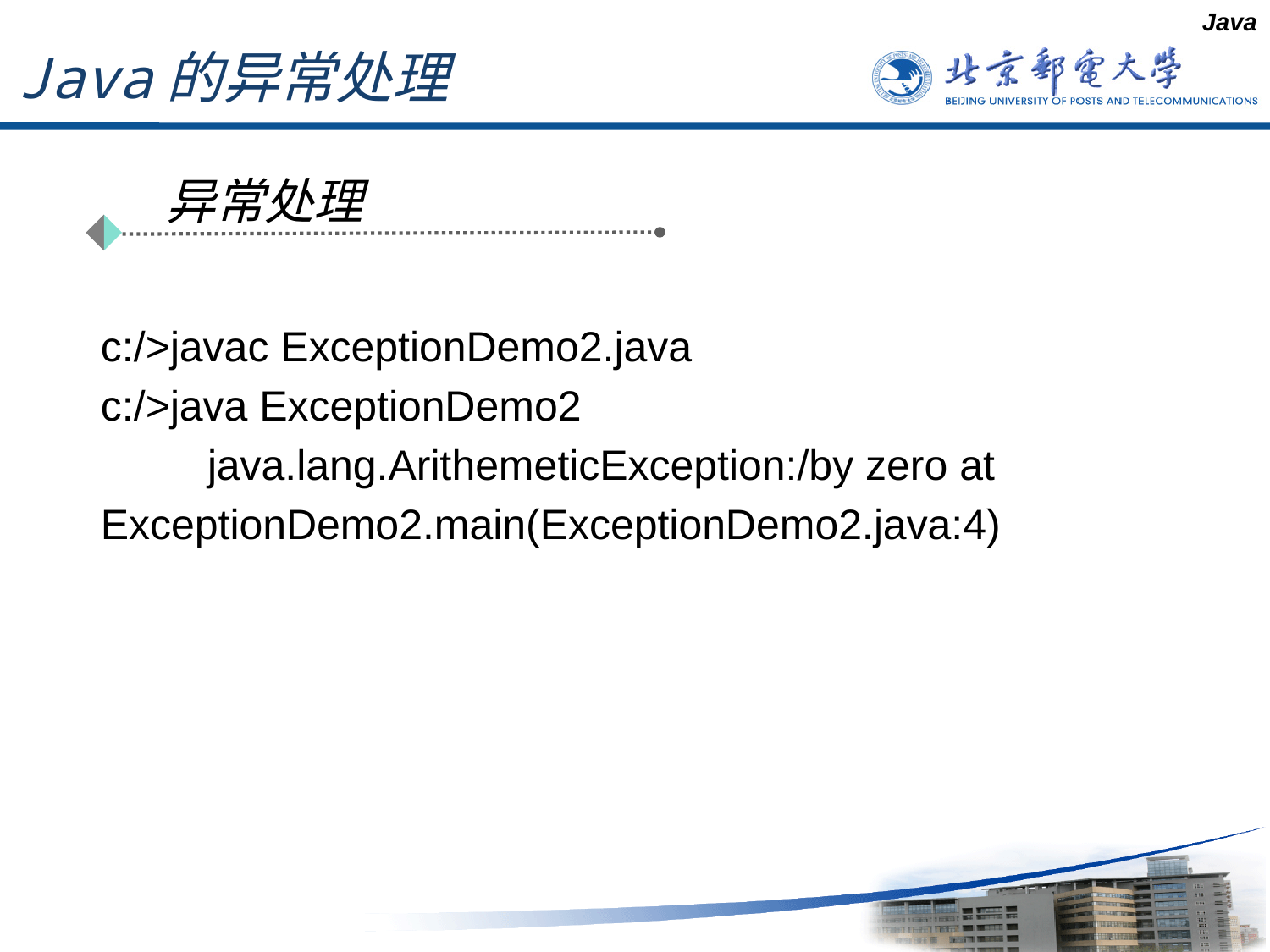

Java
# Java的异常处理

异常处理

c:/>javac ExceptionDemo2.java
c:/>java ExceptionDemo2
         java.lang.ArithemeticException:/by zero at
ExceptionDemo2.main(ExceptionDemo2.java:4)